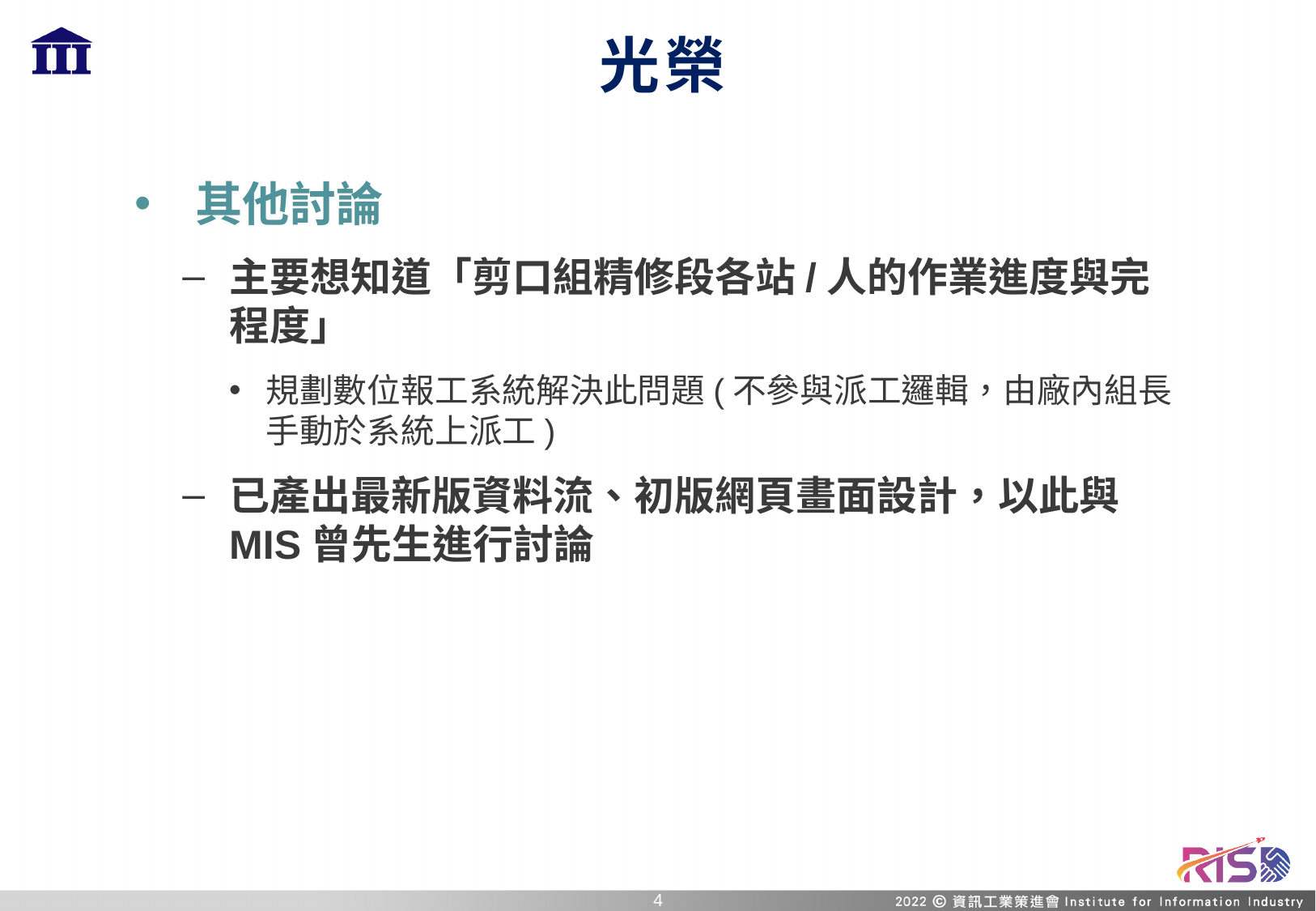

# 光榮
其他討論
主要想知道「剪口組精修段各站/人的作業進度與完程度」
規劃數位報工系統解決此問題(不參與派工邏輯，由廠內組長手動於系統上派工)
已產出最新版資料流、初版網頁畫面設計，以此與MIS曾先生進行討論
4